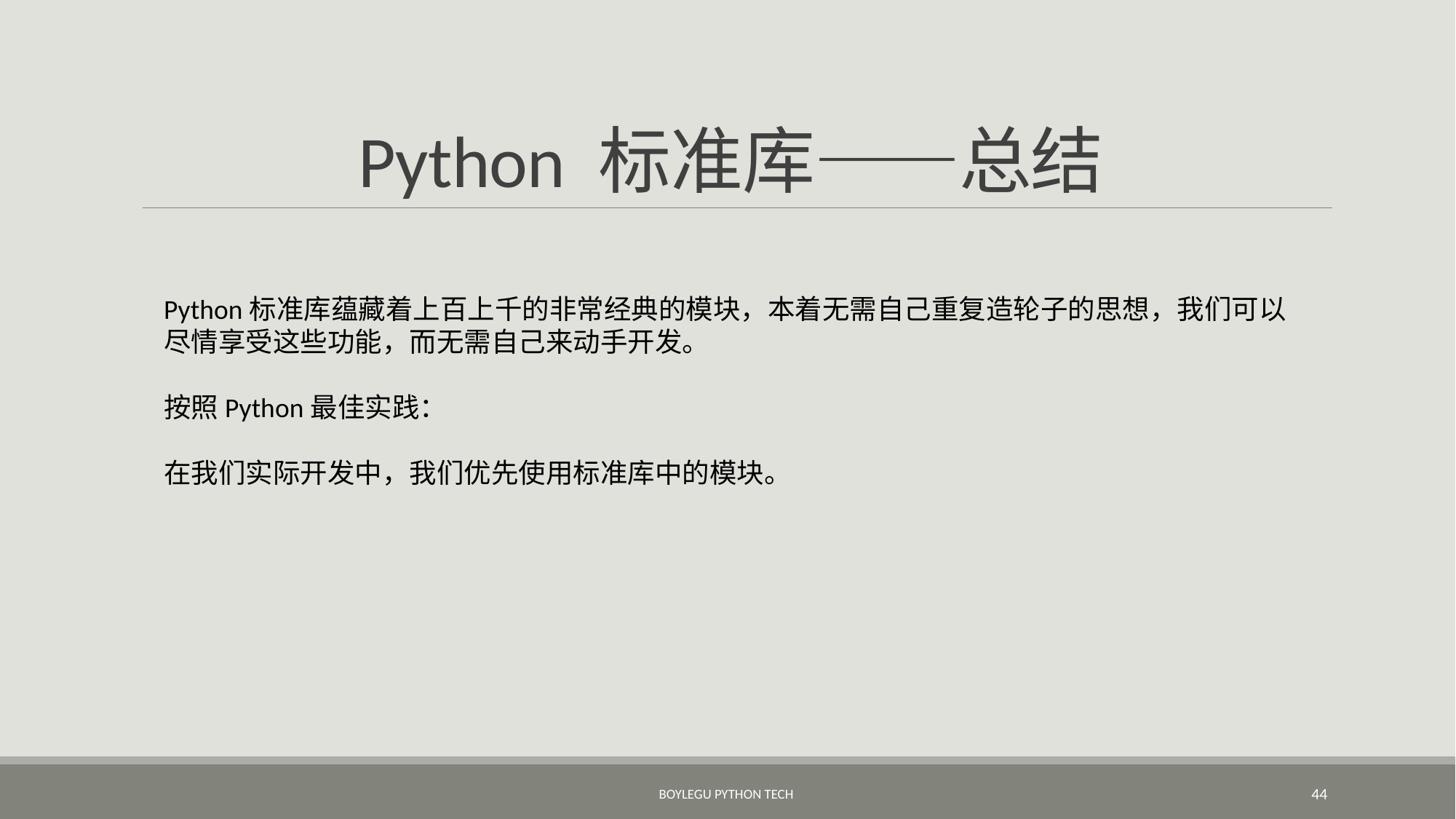

# Python 标准库——总结

Python标准库蕴藏着上百上千的非常经典的模块，本着无需自己重复造轮子的思想，我们可以尽情享受这些功能，而无需自己来动手开发。

按照Python最佳实践：

在我们实际开发中，我们优先使用标准库中的模块。
BoyleGu Python Tech
44